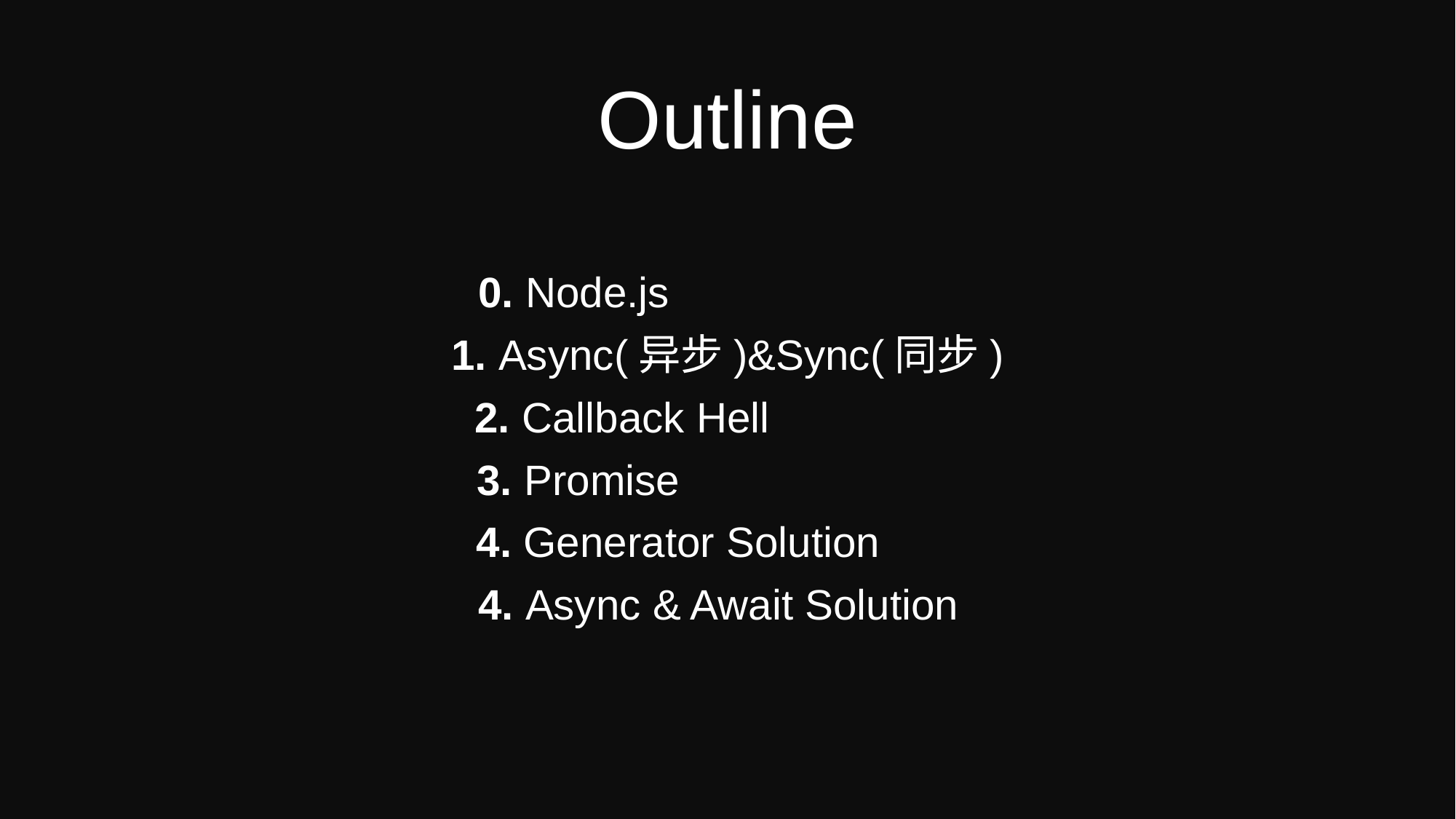

# Outline
0. Node.js
1. Async(异步)&Sync(同步)
2. Callback Hell
3. Promise
4. Generator Solution
4. Async & Await Solution